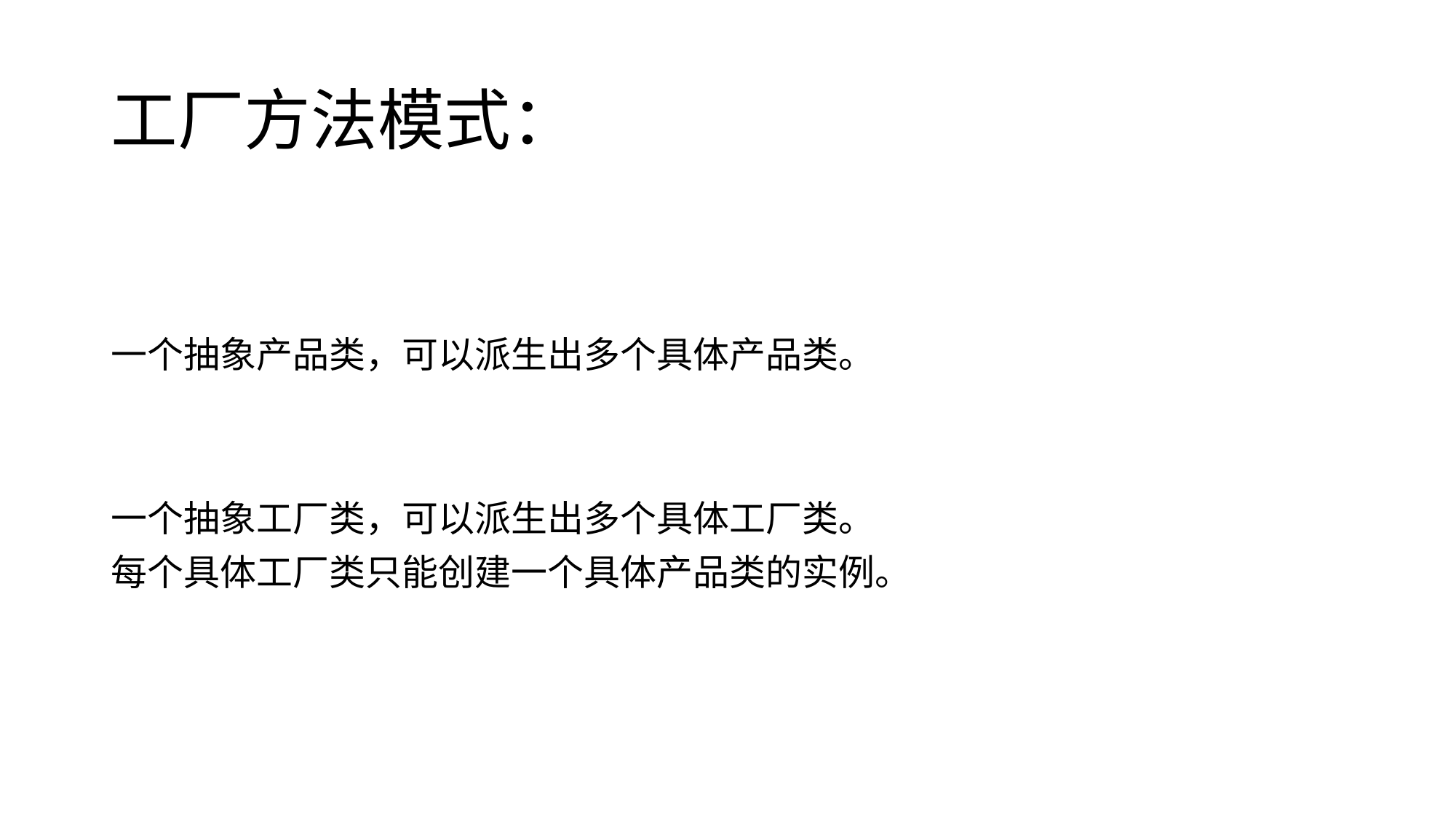

# 工厂方法模式：

一个抽象产品类，可以派生出多个具体产品类。

一个抽象工厂类，可以派生出多个具体工厂类。
每个具体工厂类只能创建一个具体产品类的实例。